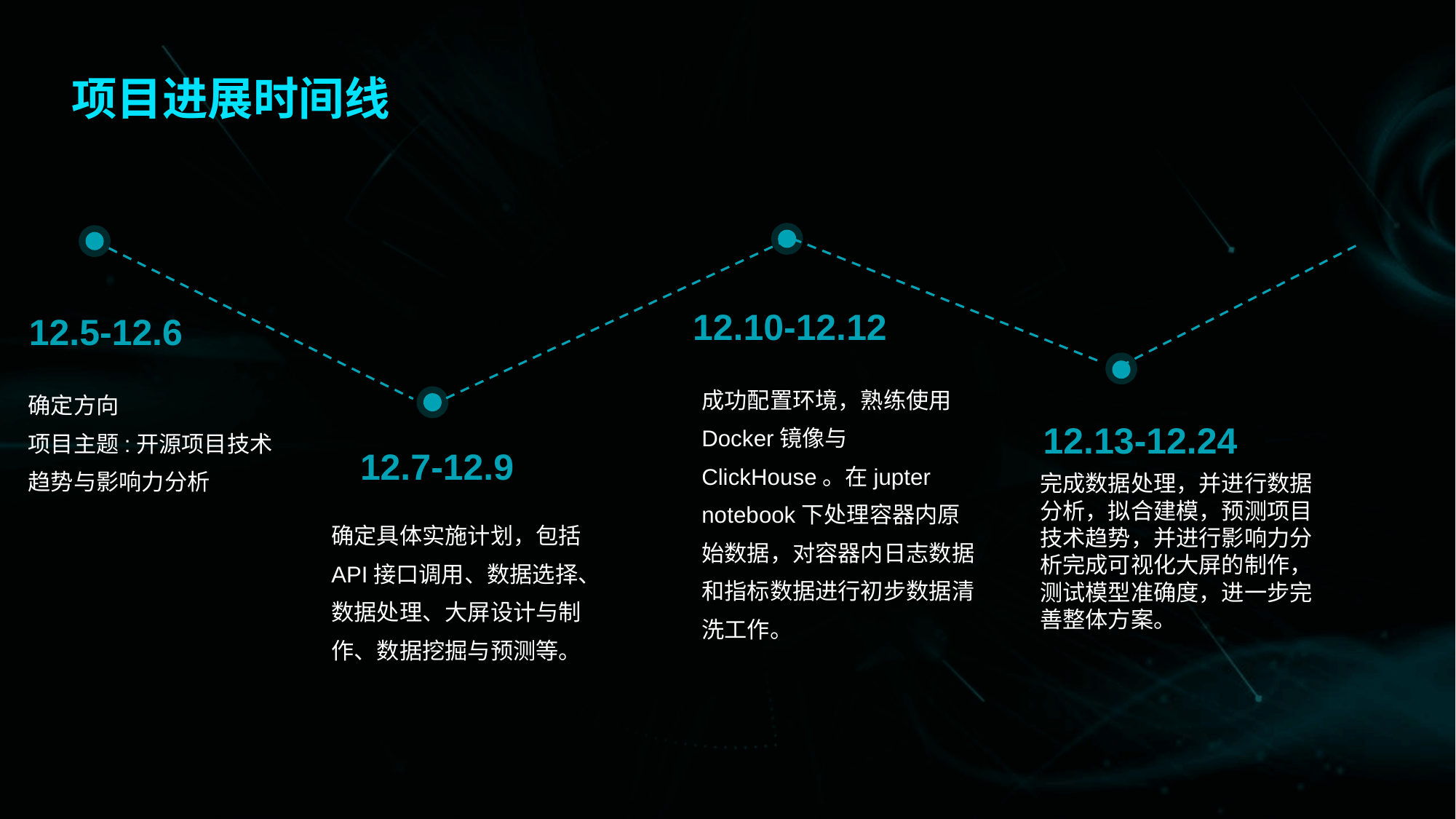

项目进展时间线

12.5-12.6
12.10-12.12

成功配置环境，熟练使用Docker镜像与ClickHouse。在jupter notebook下处理容器内原始数据，对容器内日志数据和指标数据进行初步数据清洗工作。
确定方向
项目主题:开源项目技术趋势与影响力分析

12.13-12.24
12.7-12.9
完成数据处理，并进行数据
分析，拟合建模，预测项目
技术趋势，并进行影响力分
析完成可视化大屏的制作，
测试模型准确度，进一步完
善整体方案。

确定具体实施计划，包括
API接口调用、数据选择、数据处理、大屏设计与制作、数据挖掘与预测等。